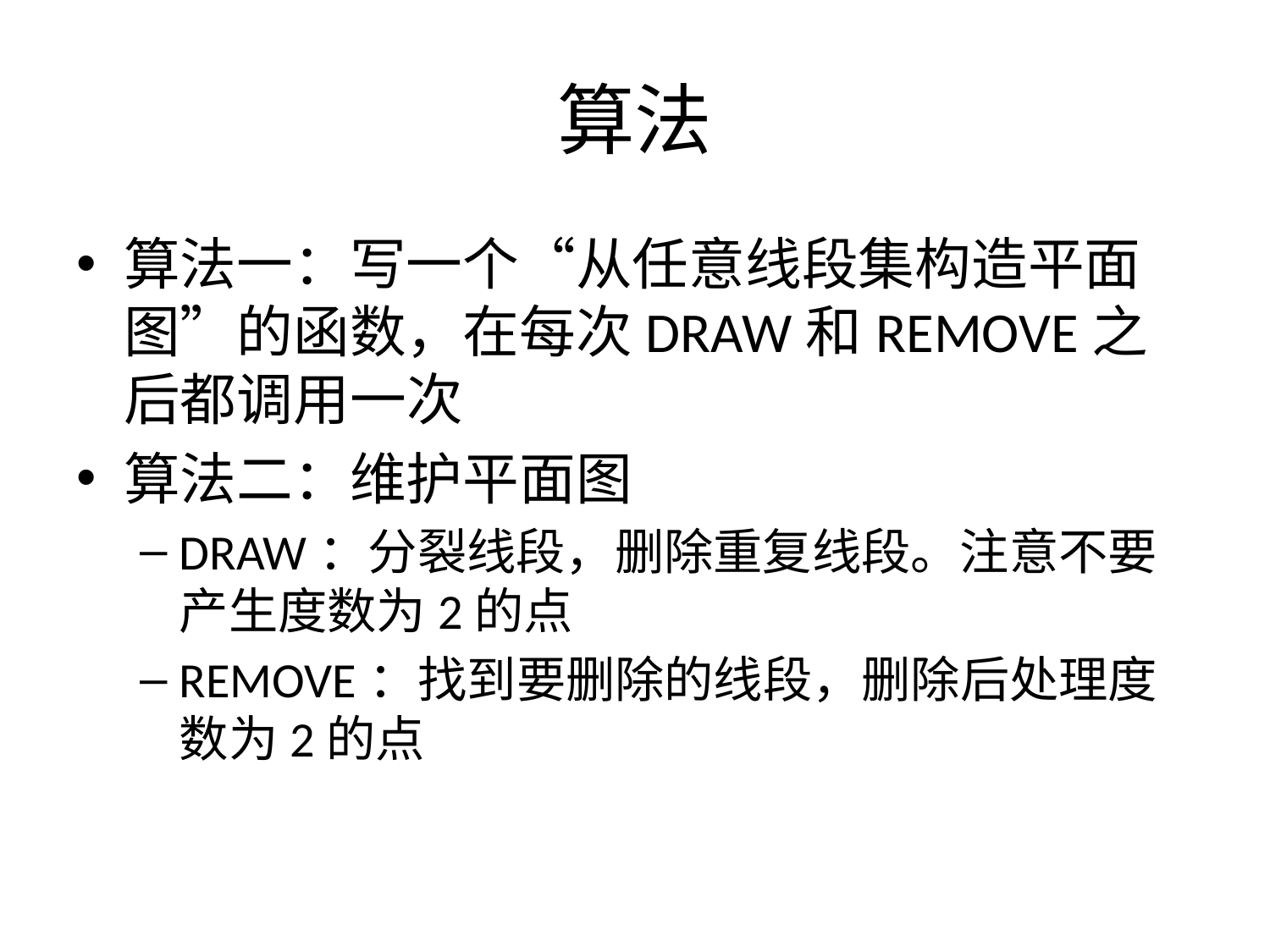

# 算法
算法一：写一个“从任意线段集构造平面图”的函数，在每次DRAW和REMOVE之后都调用一次
算法二：维护平面图
DRAW：分裂线段，删除重复线段。注意不要产生度数为2的点
REMOVE：找到要删除的线段，删除后处理度数为2的点